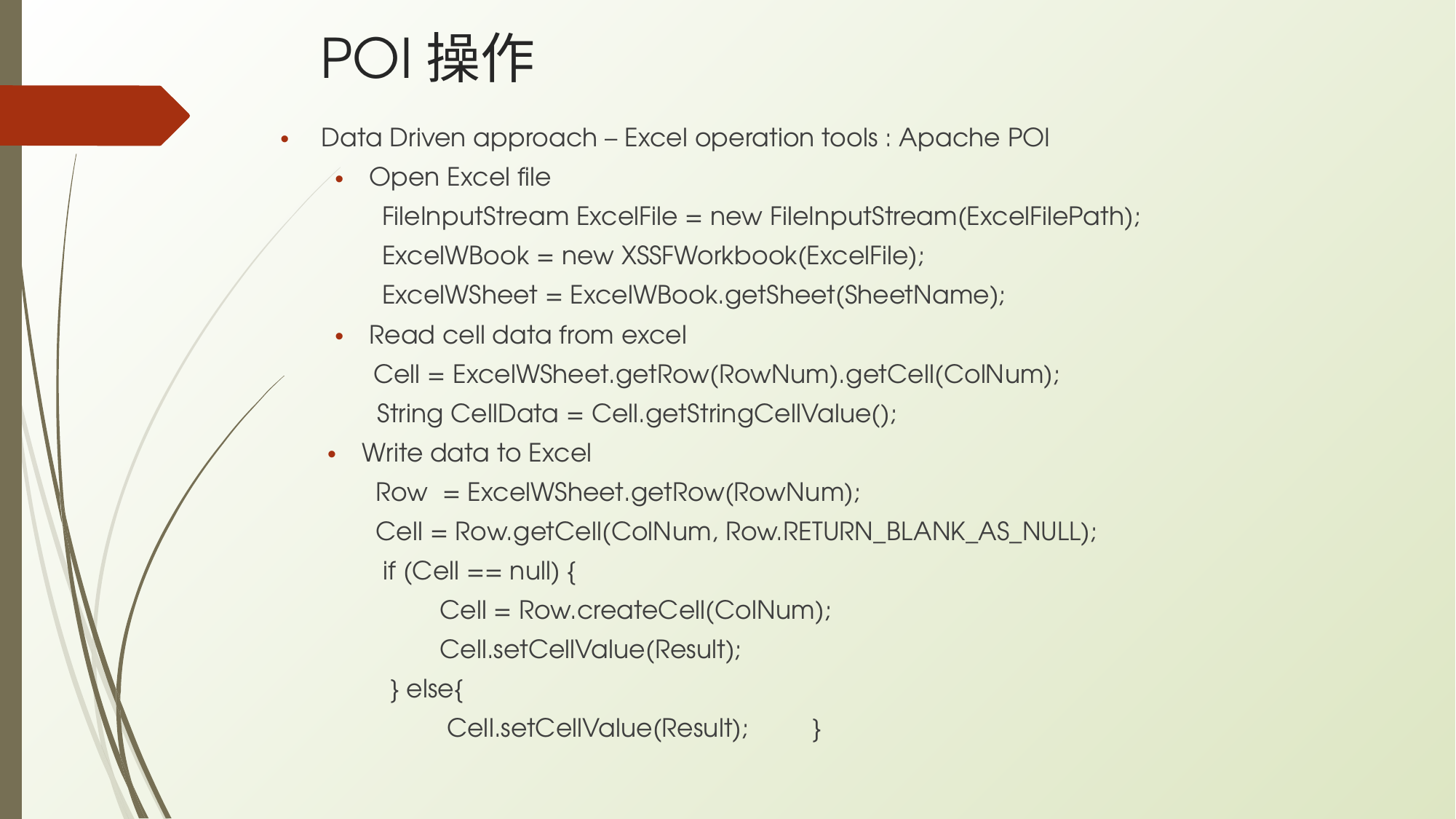

# POI操作
Data Driven approach – Excel operation tools : Apache POI
Open Excel file
FileInputStream ExcelFile = new FileInputStream(ExcelFilePath);
ExcelWBook = new XSSFWorkbook(ExcelFile);
ExcelWSheet = ExcelWBook.getSheet(SheetName);
Read cell data from excel
       Cell = ExcelWSheet.getRow(RowNum).getCell(ColNum);
       String CellData = Cell.getStringCellValue();
Write data to Excel
Row  = ExcelWSheet.getRow(RowNum);
Cell = Row.getCell(ColNum, Row.RETURN_BLANK_AS_NULL);
 if (Cell == null) {
         Cell = Row.createCell(ColNum);
         Cell.setCellValue(Result);
  } else{
          Cell.setCellValue(Result);         }